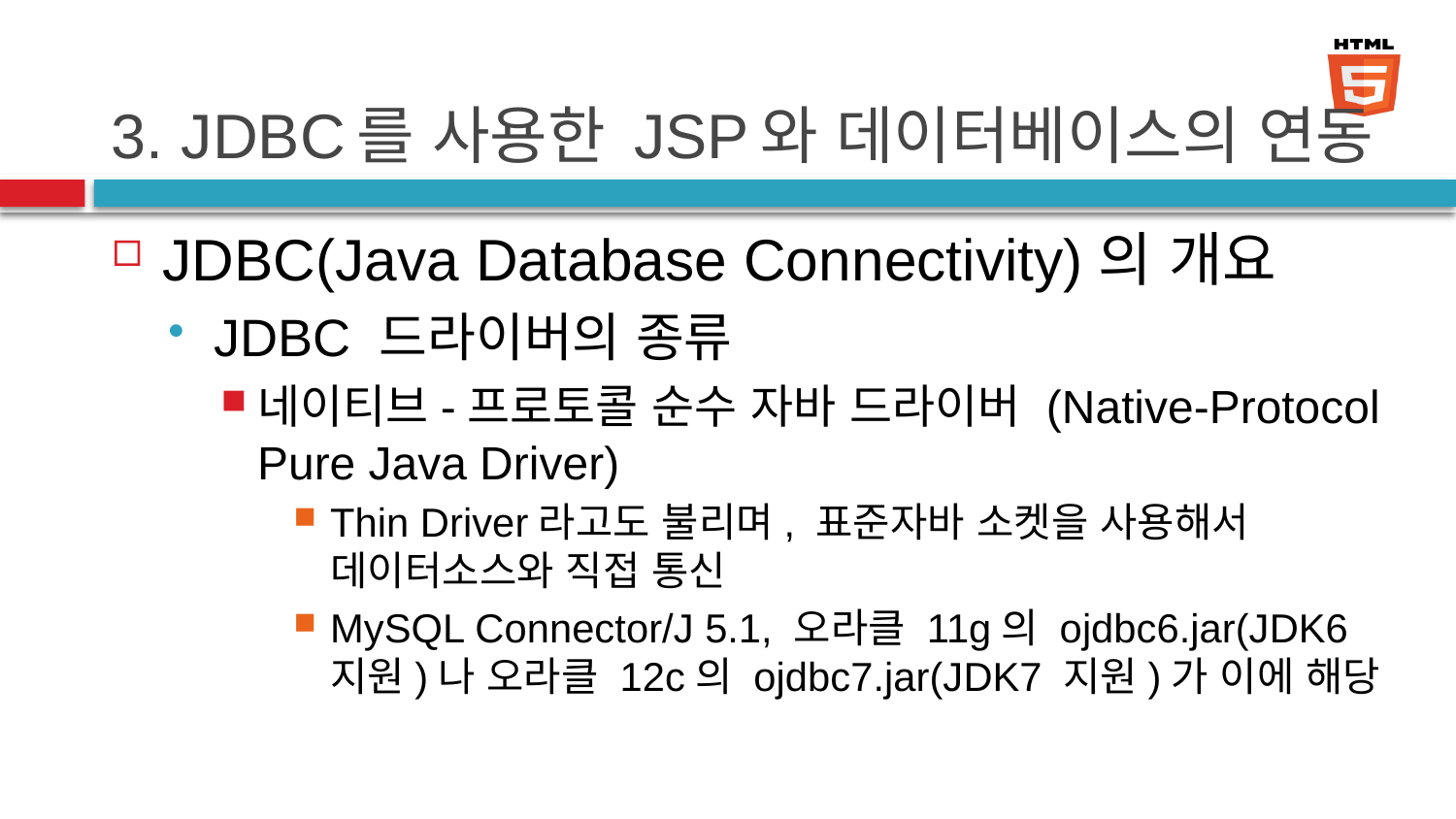

# 3. JDBC를 사용한 JSP와 데이터베이스의 연동
JDBC(Java Database Connectivity)의 개요
JDBC 드라이버의 종류
네이티브-프로토콜 순수 자바 드라이버 (Native-Protocol Pure Java Driver)
Thin Driver라고도 불리며, 표준자바 소켓을 사용해서 데이터소스와 직접 통신
MySQL Connector/J 5.1, 오라클 11g의 ojdbc6.jar(JDK6 지원)나 오라클 12c의 ojdbc7.jar(JDK7 지원)가 이에 해당